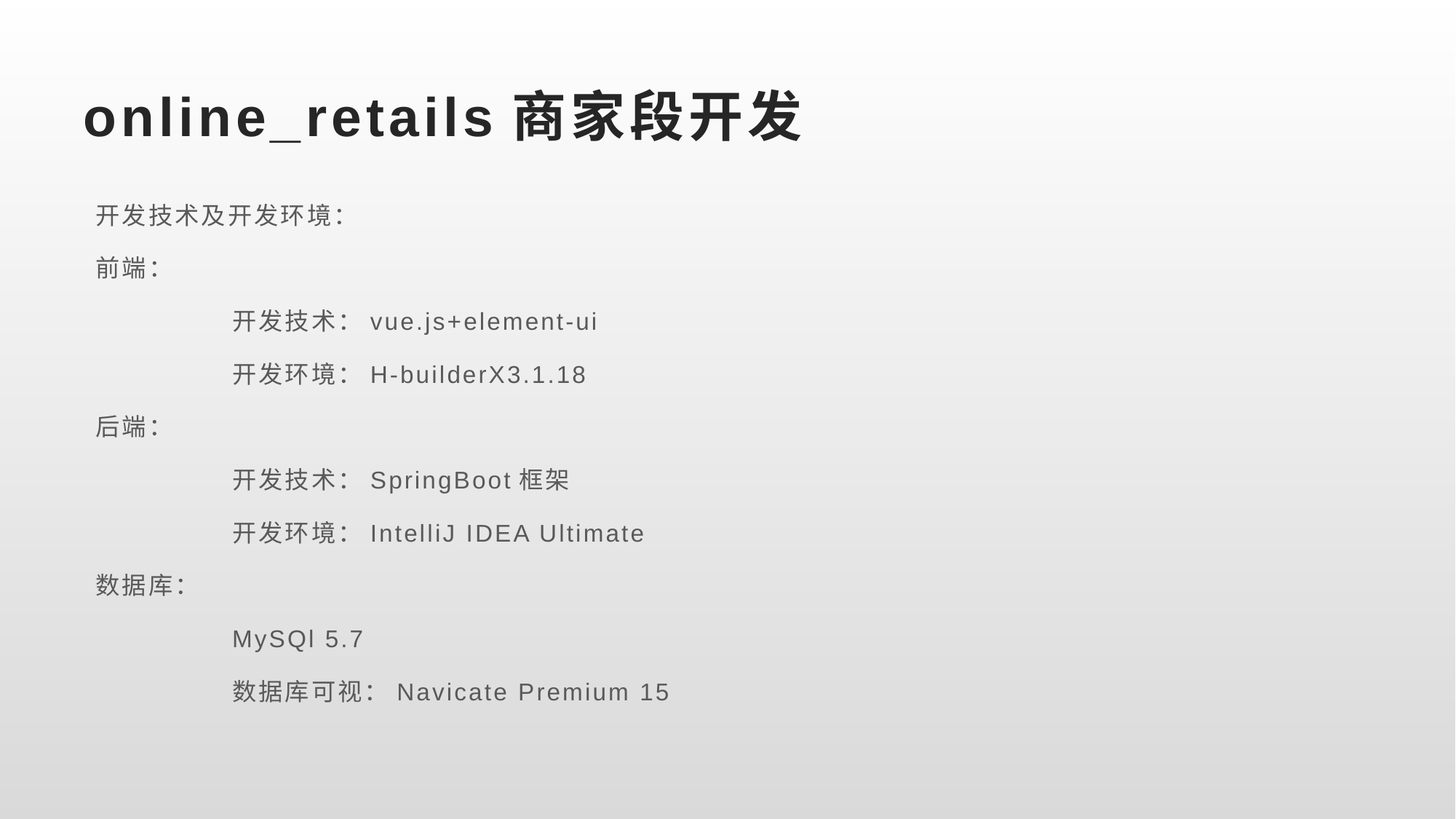

# online_retails商家段开发
开发技术及开发环境：
前端：
		开发技术：vue.js+element-ui
		开发环境：H-builderX3.1.18
后端：
		开发技术：SpringBoot框架
		开发环境：IntelliJ IDEA Ultimate
数据库：
		MySQl 5.7
		数据库可视：Navicate Premium 15